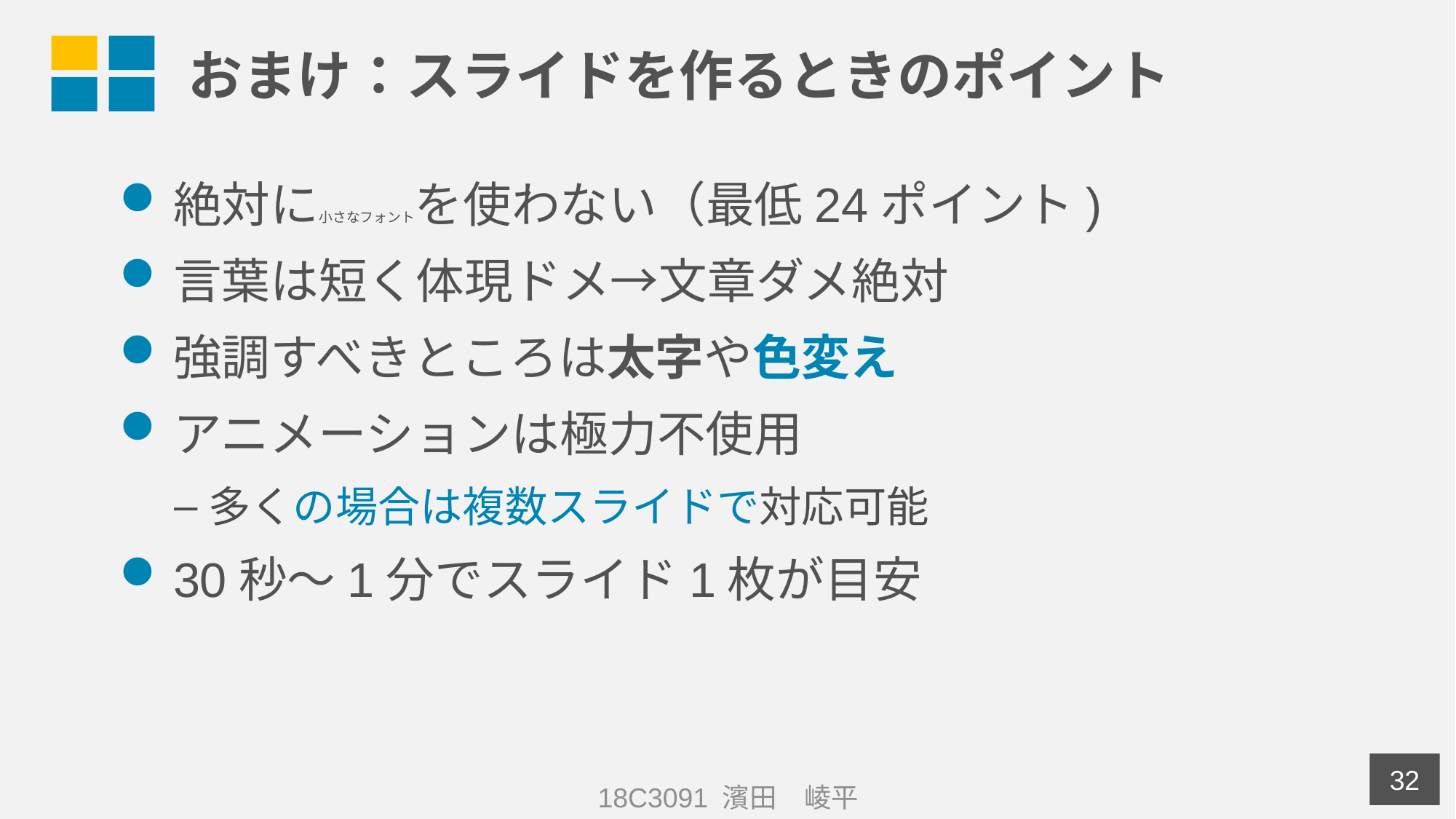

# おまけ：スライドを作るときのポイント
絶対に小さなフォントを使わない（最低24ポイント)
言葉は短く体現ドメ→文章ダメ絶対
強調すべきところは太字や色変え
アニメーションは極力不使用
多くの場合は複数スライドで対応可能
30秒～1分でスライド1枚が目安
32
18C3091 濱田　崚平